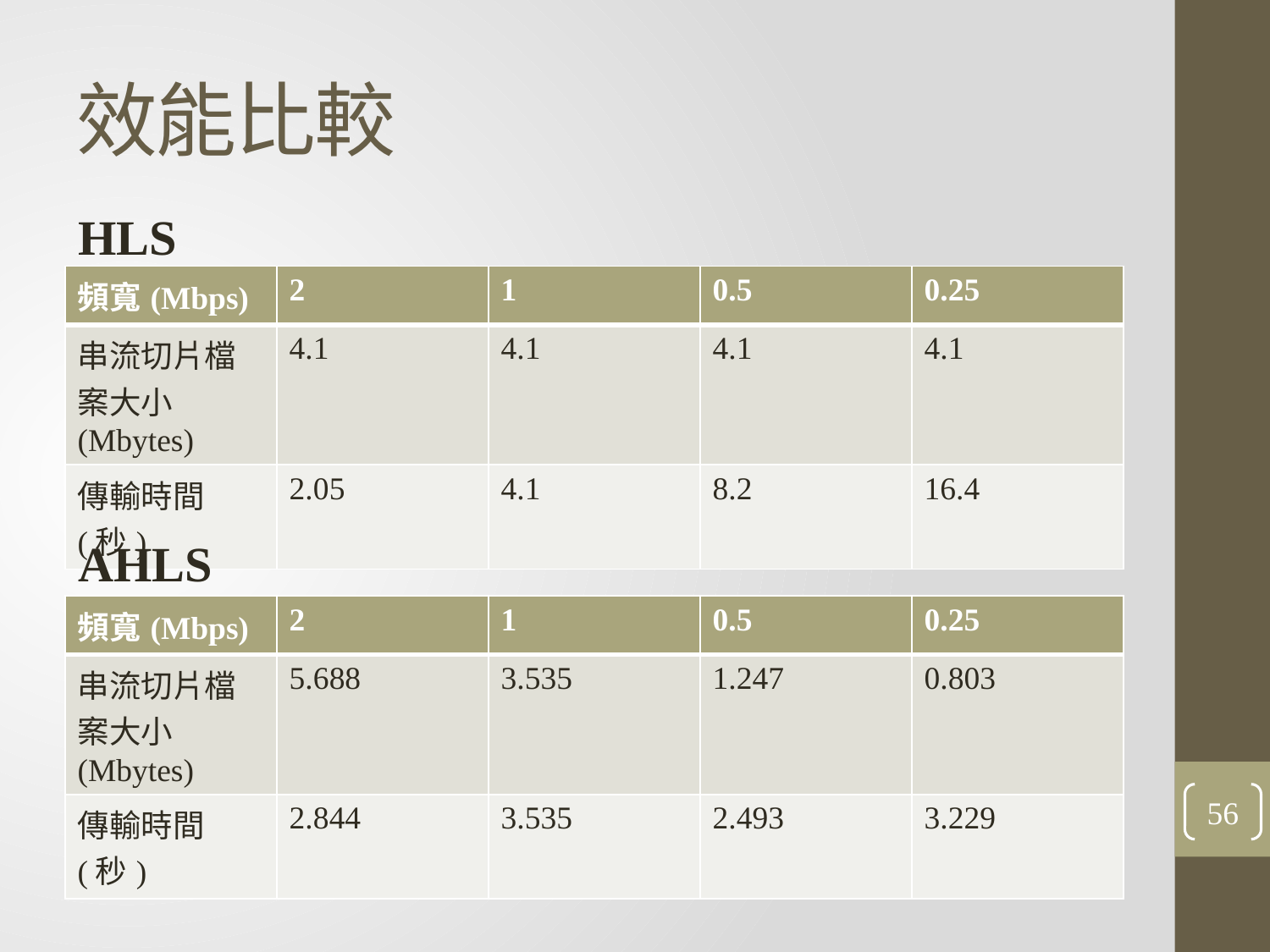

# 效能比較
HLS
| 頻寬(Mbps) | 2 | 1 | 0.5 | 0.25 |
| --- | --- | --- | --- | --- |
| 串流切片檔案大小(Mbytes) | 4.1 | 4.1 | 4.1 | 4.1 |
| 傳輸時間(秒) | 2.05 | 4.1 | 8.2 | 16.4 |
AHLS
| 頻寬(Mbps) | 2 | 1 | 0.5 | 0.25 |
| --- | --- | --- | --- | --- |
| 串流切片檔案大小(Mbytes) | 5.688 | 3.535 | 1.247 | 0.803 |
| 傳輸時間(秒) | 2.844 | 3.535 | 2.493 | 3.229 |
56